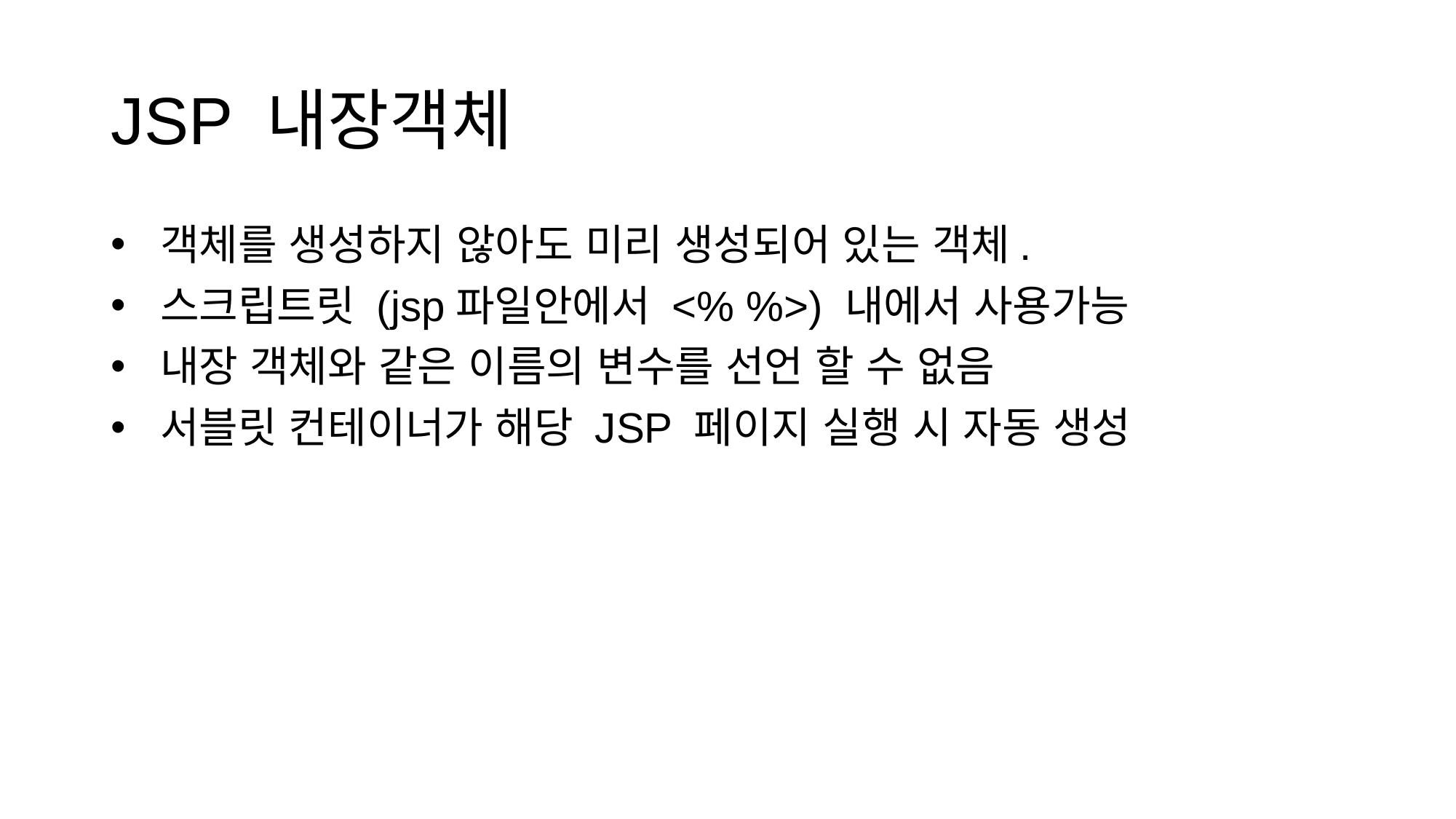

# JSP 내장객체
 객체를 생성하지 않아도 미리 생성되어 있는 객체.
 스크립트릿 (jsp파일안에서 <% %>) 내에서 사용가능
 내장 객체와 같은 이름의 변수를 선언 할 수 없음
 서블릿 컨테이너가 해당 JSP 페이지 실행 시 자동 생성